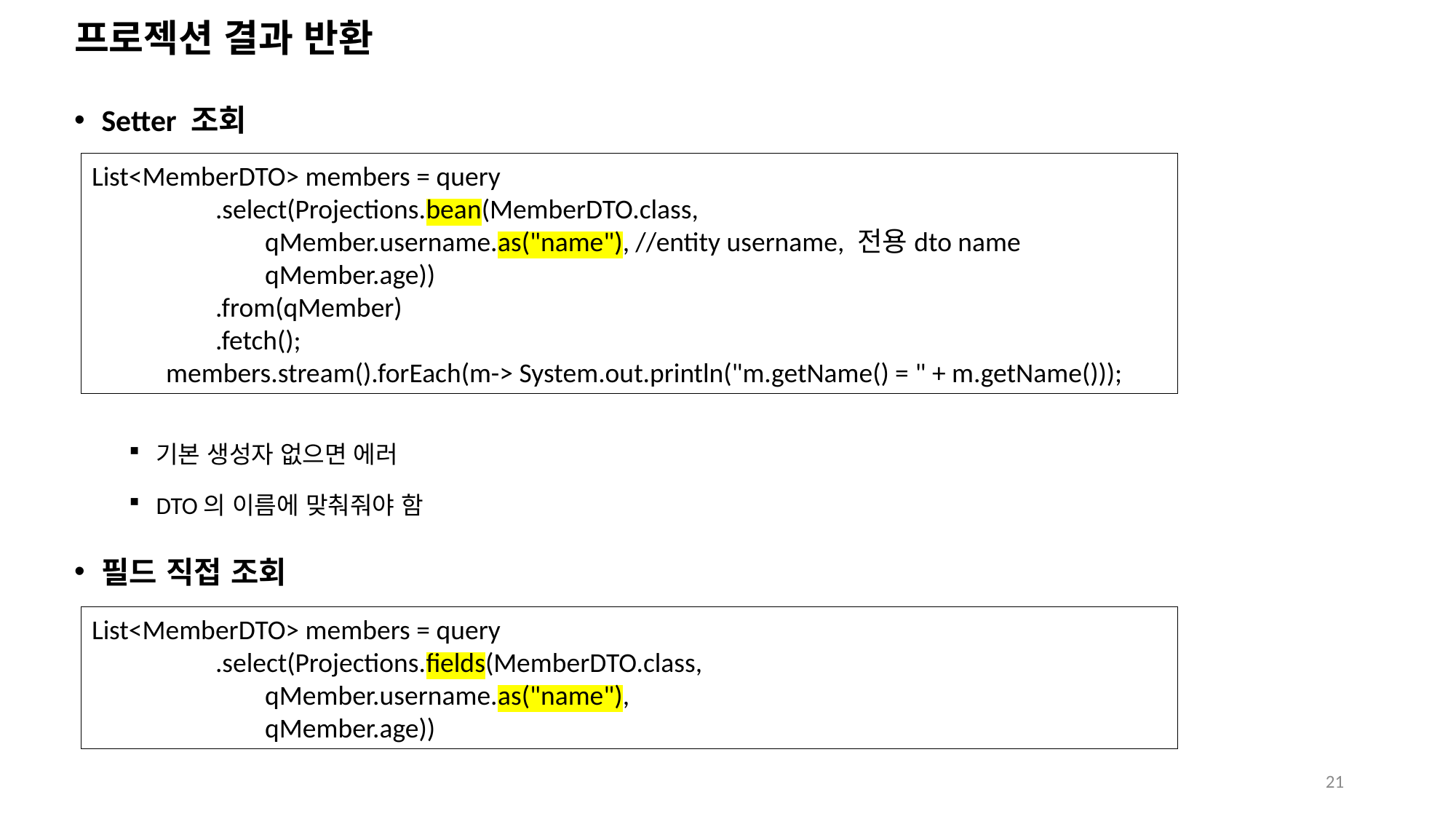

# 프로젝션 결과 반환
Setter 조회

기본 생성자 없으면 에러
DTO의 이름에 맞춰줘야 함
필드 직접 조회

List<MemberDTO> members = query
                    .select(Projections.bean(MemberDTO.class,
                            qMember.username.as("name"), //entity username, 전용dto name
                            qMember.age))
                    .from(qMember)
                    .fetch();
            members.stream().forEach(m-> System.out.println("m.getName() = " + m.getName()));
List<MemberDTO> members = query
                    .select(Projections.fields(MemberDTO.class,
                            qMember.username.as("name"),
                            qMember.age))
21